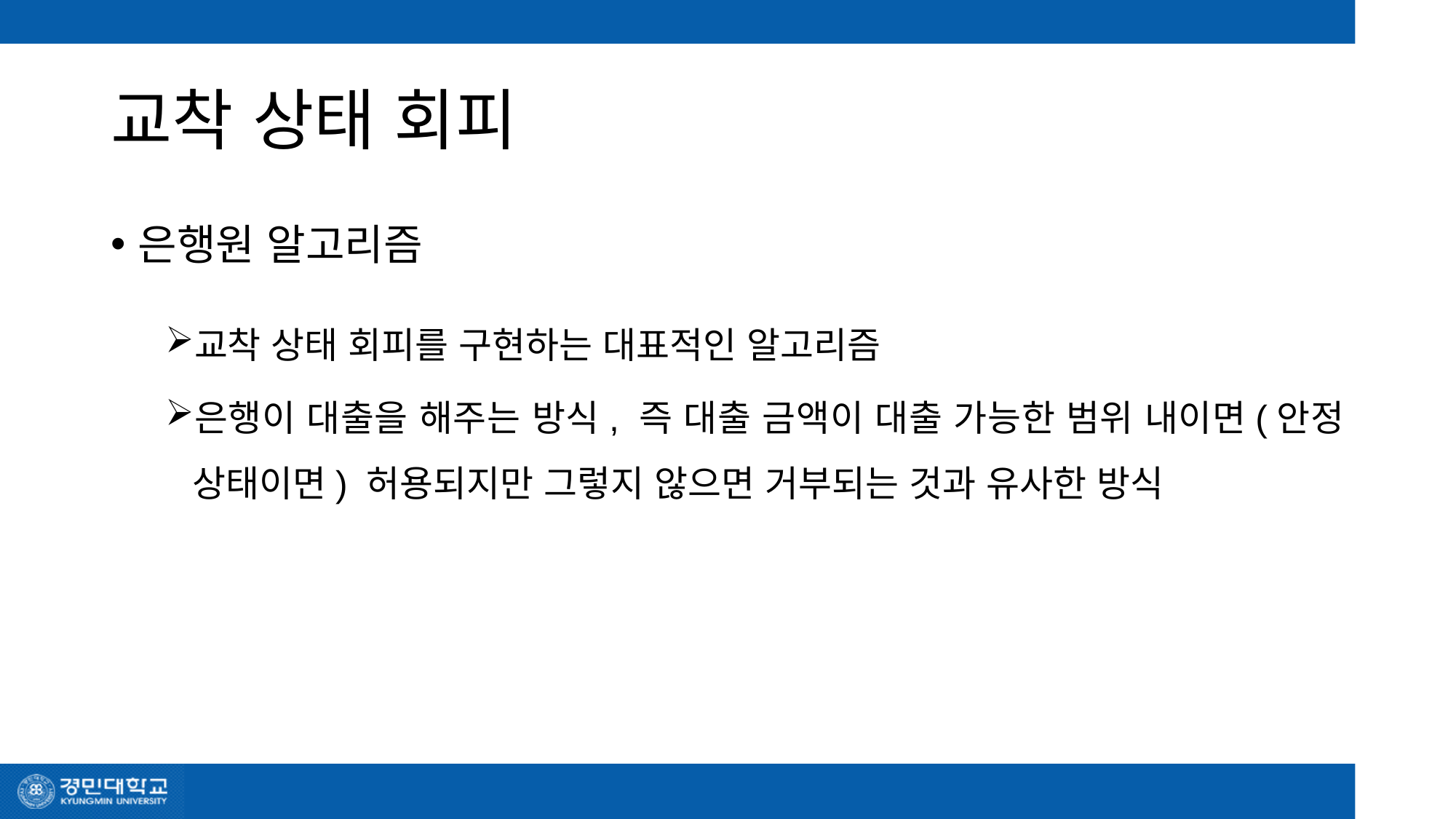

# 교착 상태 회피
은행원 알고리즘

교착 상태 회피를 구현하는 대표적인 알고리즘
은행이 대출을 해주는 방식, 즉 대출 금액이 대출 가능한 범위 내이면(안정 상태이면) 허용되지만 그렇지 않으면 거부되는 것과 유사한 방식